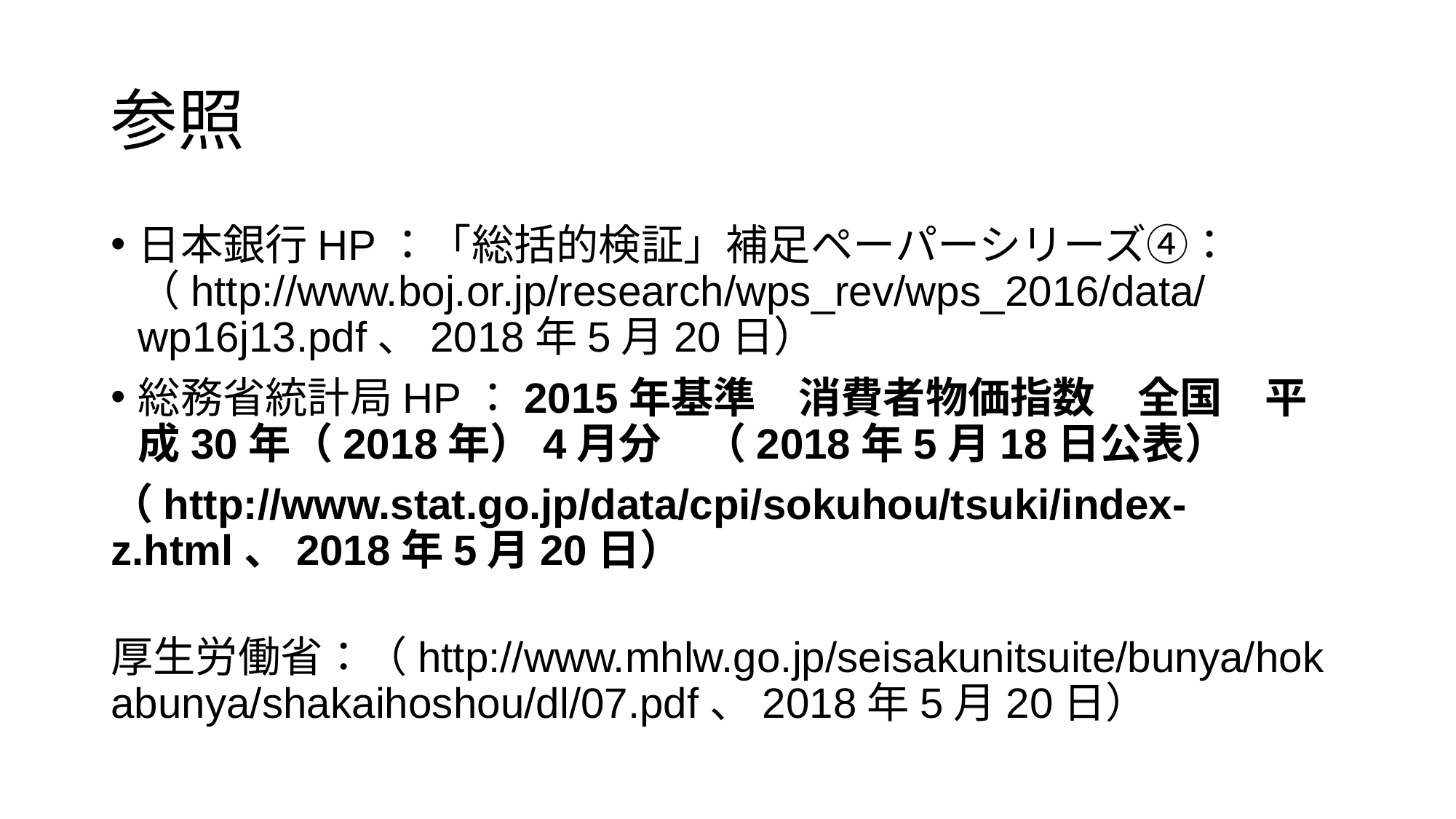

# 参照
日本銀行HP：「総括的検証」補足ペーパーシリーズ④：（http://www.boj.or.jp/research/wps_rev/wps_2016/data/wp16j13.pdf、2018年5月20日）
総務省統計局HP：2015年基準　消費者物価指数　全国　平成30年（2018年）4月分　（2018年5月18日公表）
（http://www.stat.go.jp/data/cpi/sokuhou/tsuki/index-z.html、2018年5月20日）
　厚生労働省：（http://www.mhlw.go.jp/seisakunitsuite/bunya/hokabunya/shakaihoshou/dl/07.pdf、2018年5月20日）